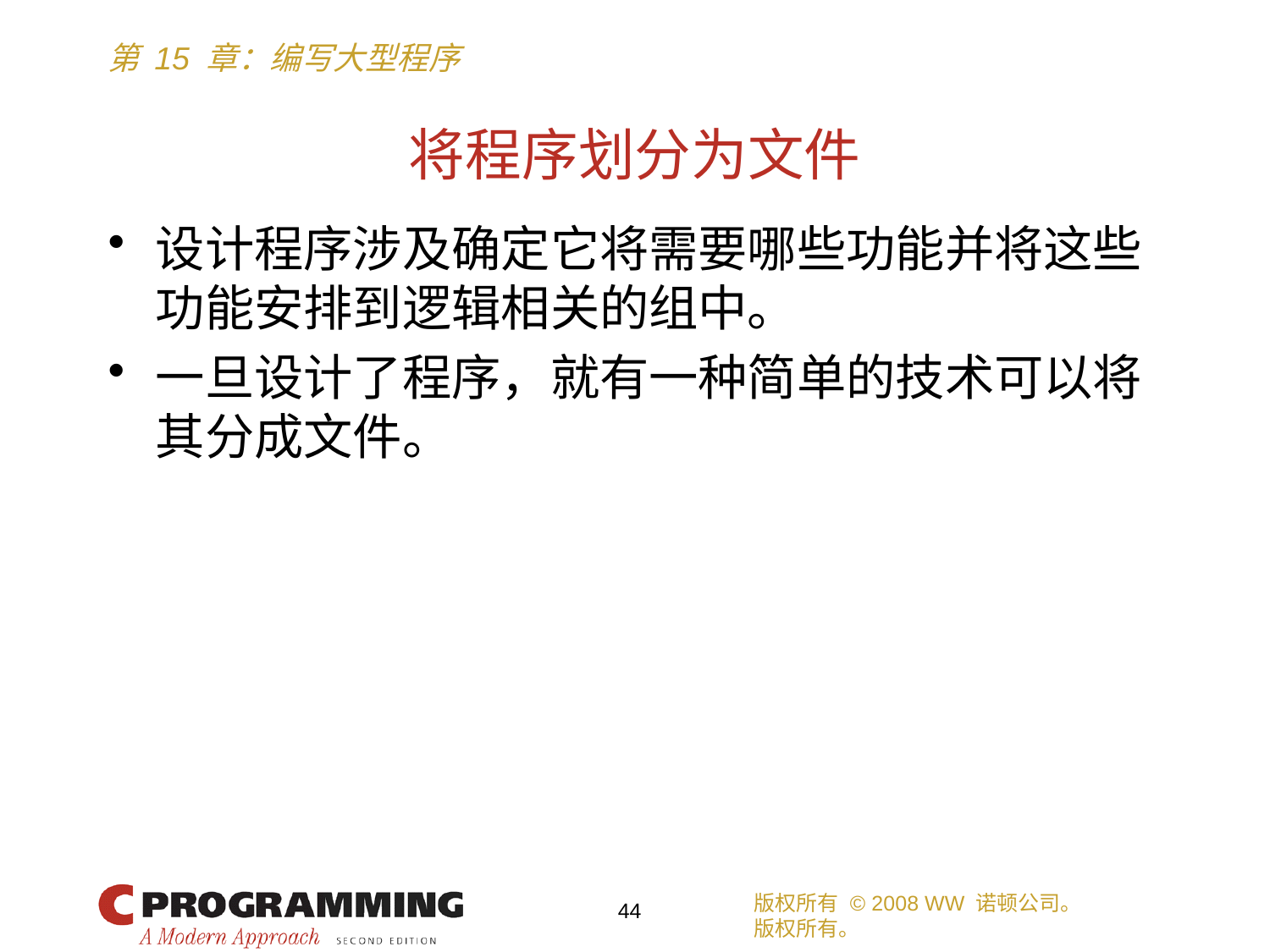

# 将程序划分为文件
设计程序涉及确定它将需要哪些功能并将这些功能安排到逻辑相关的组中。
一旦设计了程序，就有一种简单的技术可以将其分成文件。
版权所有 © 2008 WW 诺顿公司。
版权所有。
44